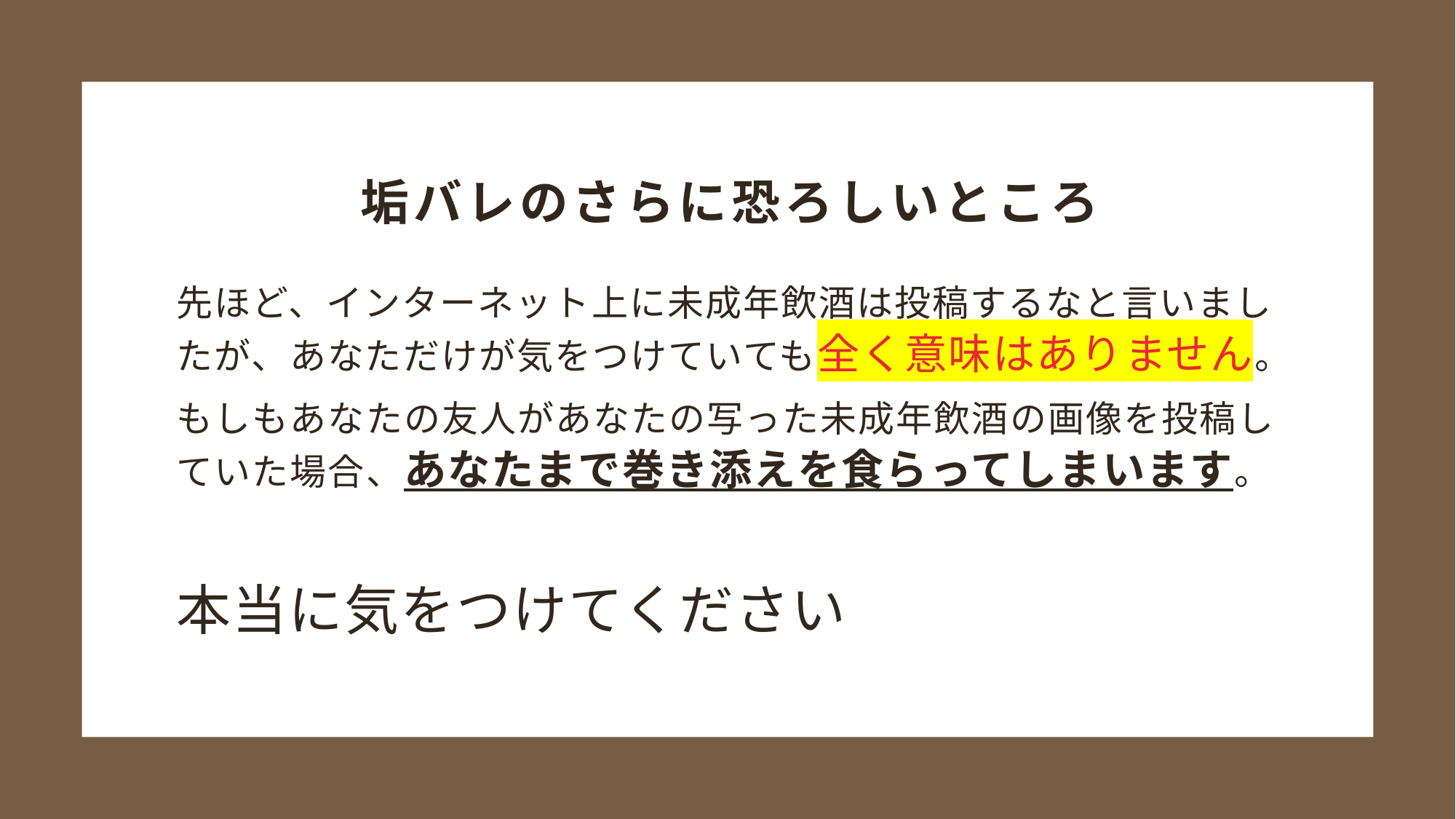

# 垢バレのさらに恐ろしいところ
先ほど、インターネット上に未成年飲酒は投稿するなと言いましたが、あなただけが気をつけていても全く意味はありません。
もしもあなたの友人があなたの写った未成年飲酒の画像を投稿していた場合、あなたまで巻き添えを食らってしまいます。

本当に気をつけてください